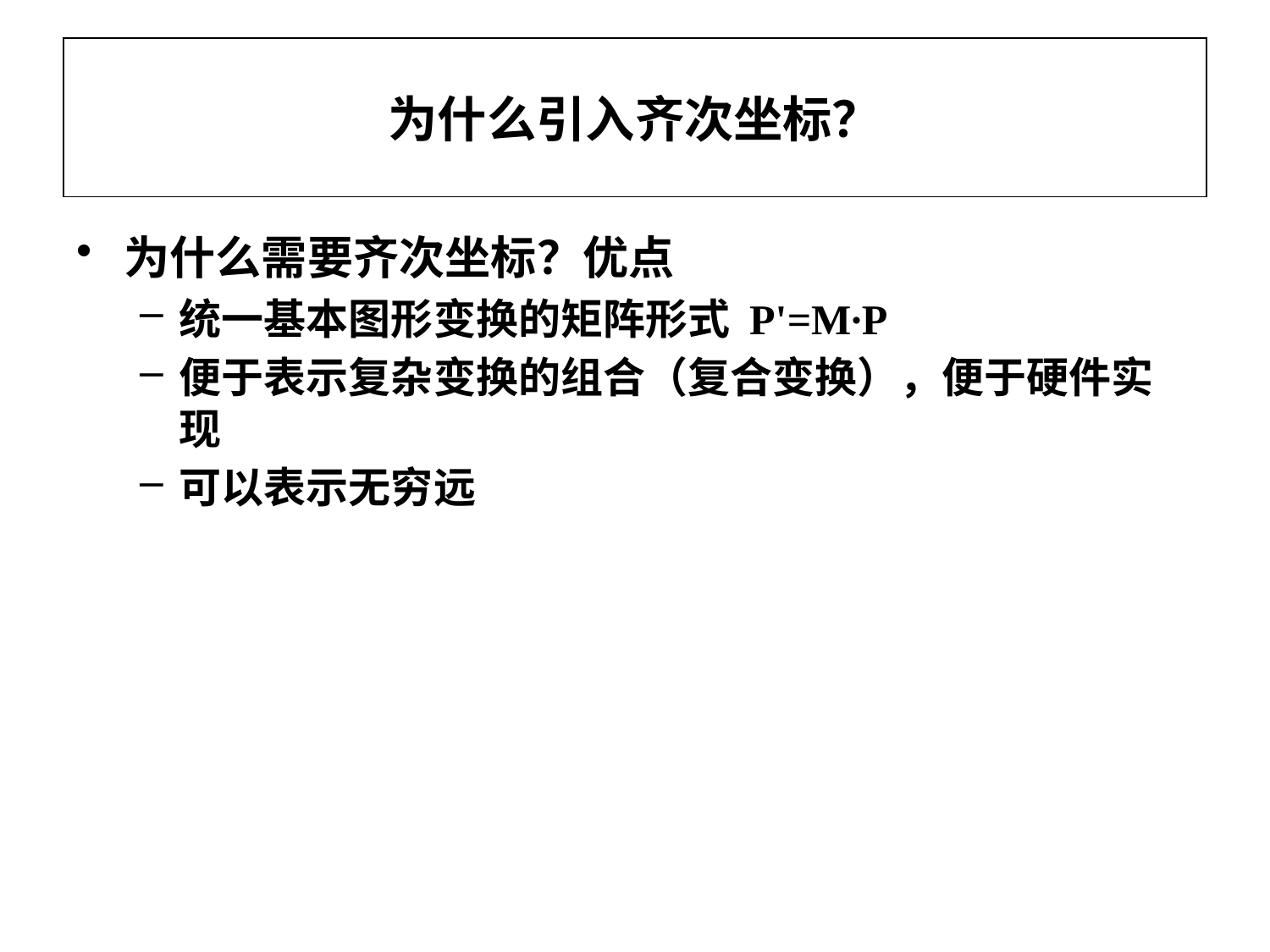

# 为什么引入齐次坐标？
为什么需要齐次坐标？优点
统一基本图形变换的矩阵形式 P'=M∙P
便于表示复杂变换的组合（复合变换），便于硬件实现
可以表示无穷远